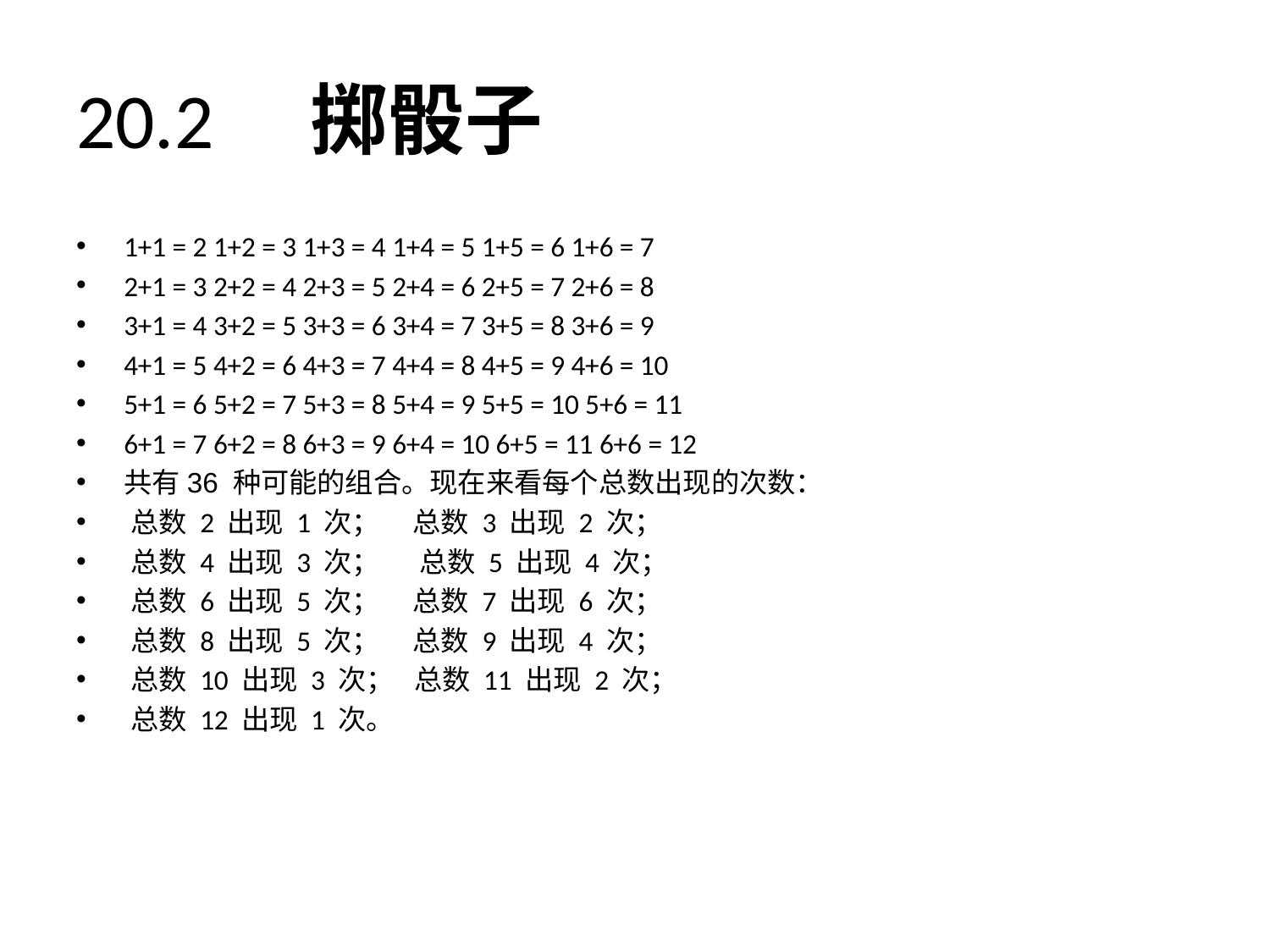

# 20.2　掷骰子
1+1 = 2 1+2 = 3 1+3 = 4 1+4 = 5 1+5 = 6 1+6 = 7
2+1 = 3 2+2 = 4 2+3 = 5 2+4 = 6 2+5 = 7 2+6 = 8
3+1 = 4 3+2 = 5 3+3 = 6 3+4 = 7 3+5 = 8 3+6 = 9
4+1 = 5 4+2 = 6 4+3 = 7 4+4 = 8 4+5 = 9 4+6 = 10
5+1 = 6 5+2 = 7 5+3 = 8 5+4 = 9 5+5 = 10 5+6 = 11
6+1 = 7 6+2 = 8 6+3 = 9 6+4 = 10 6+5 = 11 6+6 = 12
共有36 种可能的组合。现在来看每个总数出现的次数：
总数 2 出现 1 次；   总数 3 出现 2 次；
总数 4 出现 3 次；    总数 5 出现 4 次；
总数 6 出现 5 次；   总数 7 出现 6 次；
总数 8 出现 5 次；   总数 9 出现 4 次；
总数 10 出现 3 次； 总数 11 出现 2 次；
总数 12 出现 1 次。